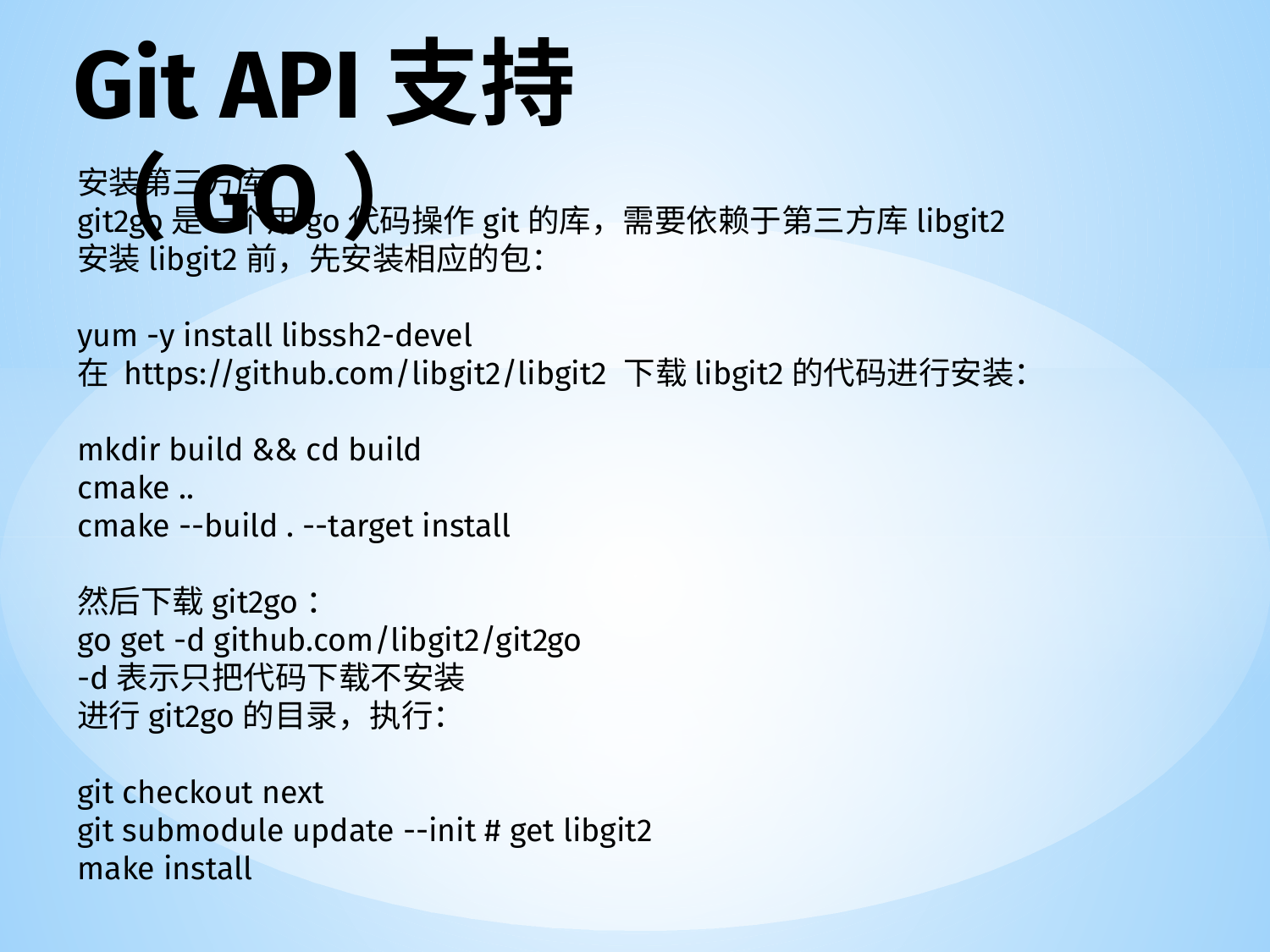

# Git API支持（GO）
安装第三方库
git2go是一个用go代码操作git的库，需要依赖于第三方库libgit2
安装libgit2前，先安装相应的包：

yum -y install libssh2-devel
在 https://github.com/libgit2/libgit2 下载libgit2的代码进行安装：

mkdir build && cd build
cmake ..
cmake --build . --target install

然后下载git2go：
go get -d github.com/libgit2/git2go
-d表示只把代码下载不安装
进行git2go的目录，执行：

git checkout next
git submodule update --init # get libgit2
make install